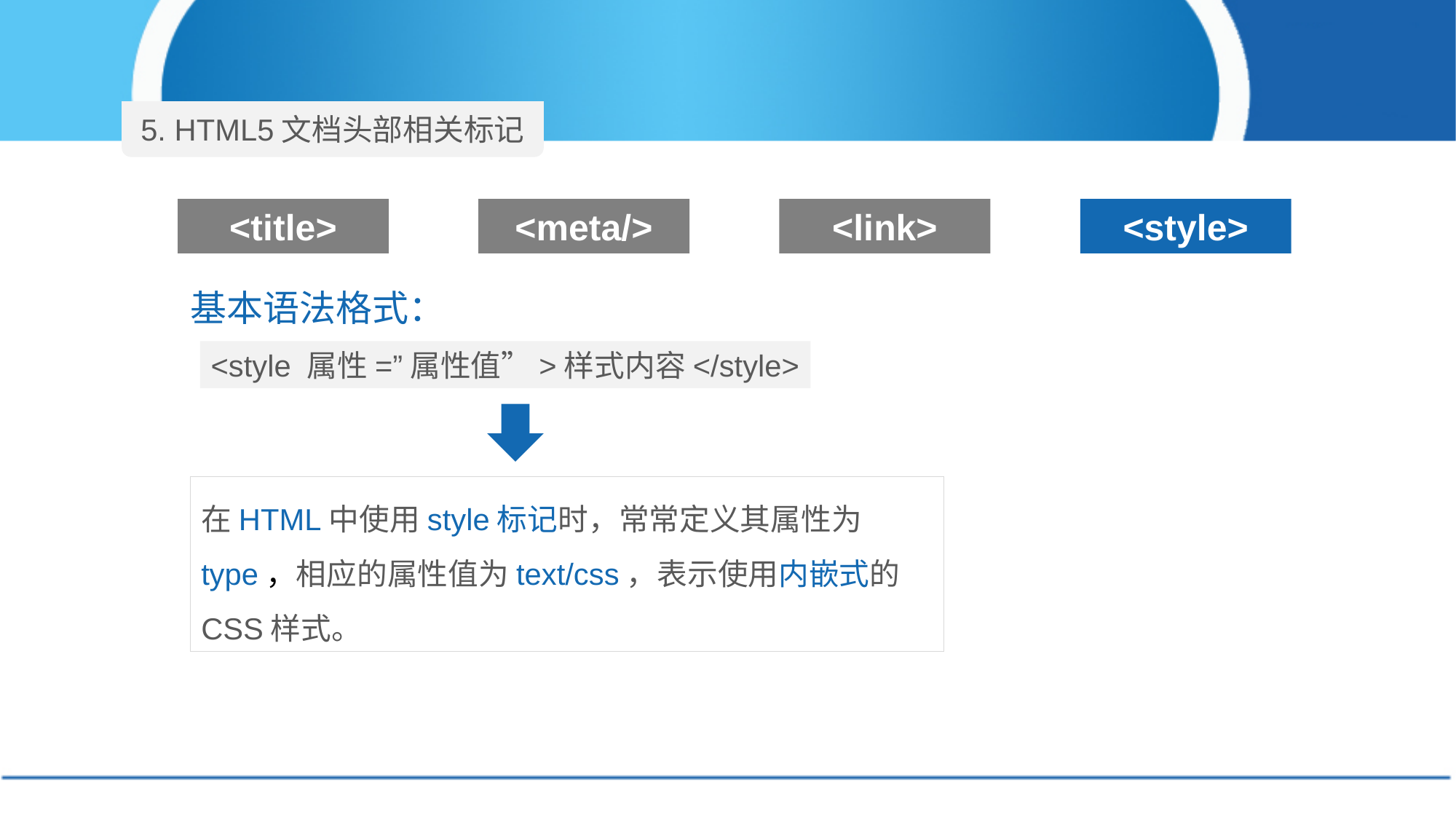

5. HTML5文档头部相关标记
<title>
<meta/>
<link>
<style>
基本语法格式：
<style 属性=”属性值”>样式内容</style>

在HTML中使用style标记时，常常定义其属性为type，相应的属性值为text/css，表示使用内嵌式的CSS样式。